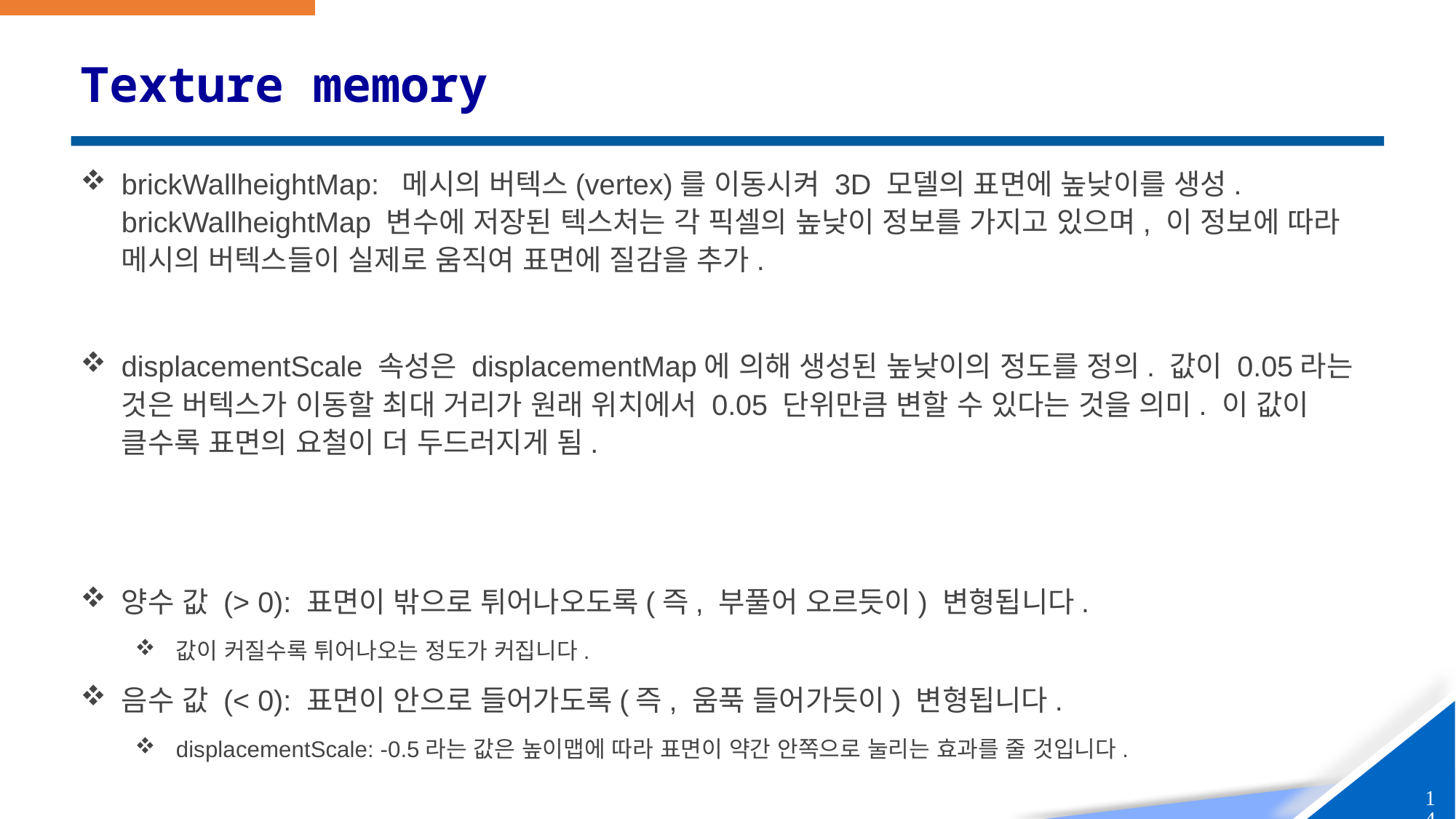

# Texture memory
brickWallheightMap:  메시의 버텍스(vertex)를 이동시켜 3D 모델의 표면에 높낮이를 생성.
brickWallheightMap 변수에 저장된 텍스처는 각 픽셀의 높낮이 정보를 가지고 있으며, 이 정보에 따라 메시의 버텍스들이 실제로 움직여 표면에 질감을 추가.

displacementScale 속성은 displacementMap에 의해 생성된 높낮이의 정도를 정의. 값이 0.05라는 것은 버텍스가 이동할 최대 거리가 원래 위치에서 0.05 단위만큼 변할 수 있다는 것을 의미. 이 값이 클수록 표면의 요철이 더 두드러지게 됨.

양수 값 (> 0): 표면이 밖으로 튀어나오도록(즉, 부풀어 오르듯이) 변형됩니다.
값이 커질수록 튀어나오는 정도가 커집니다.
음수 값 (< 0): 표면이 안으로 들어가도록(즉, 움푹 들어가듯이) 변형됩니다.
displacementScale: -0.5라는 값은 높이맵에 따라 표면이 약간 안쪽으로 눌리는 효과를 줄 것입니다.
14